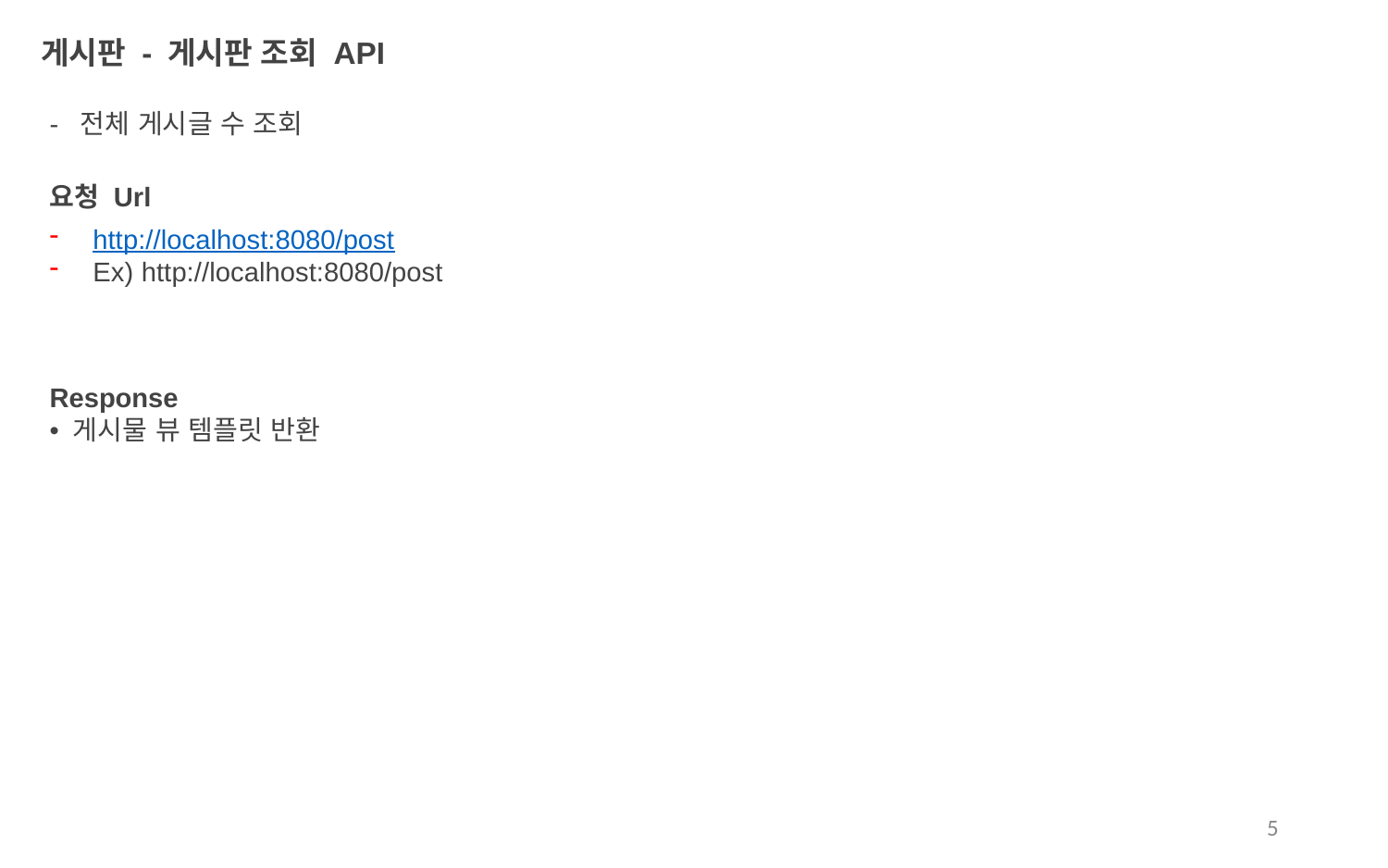

게시판 - 게시판 조회 API
-  전체 게시글 수 조회
요청 Url
http://localhost:8080/post
Ex) http://localhost:8080/post
Response
• 게시물 뷰 템플릿 반환
5